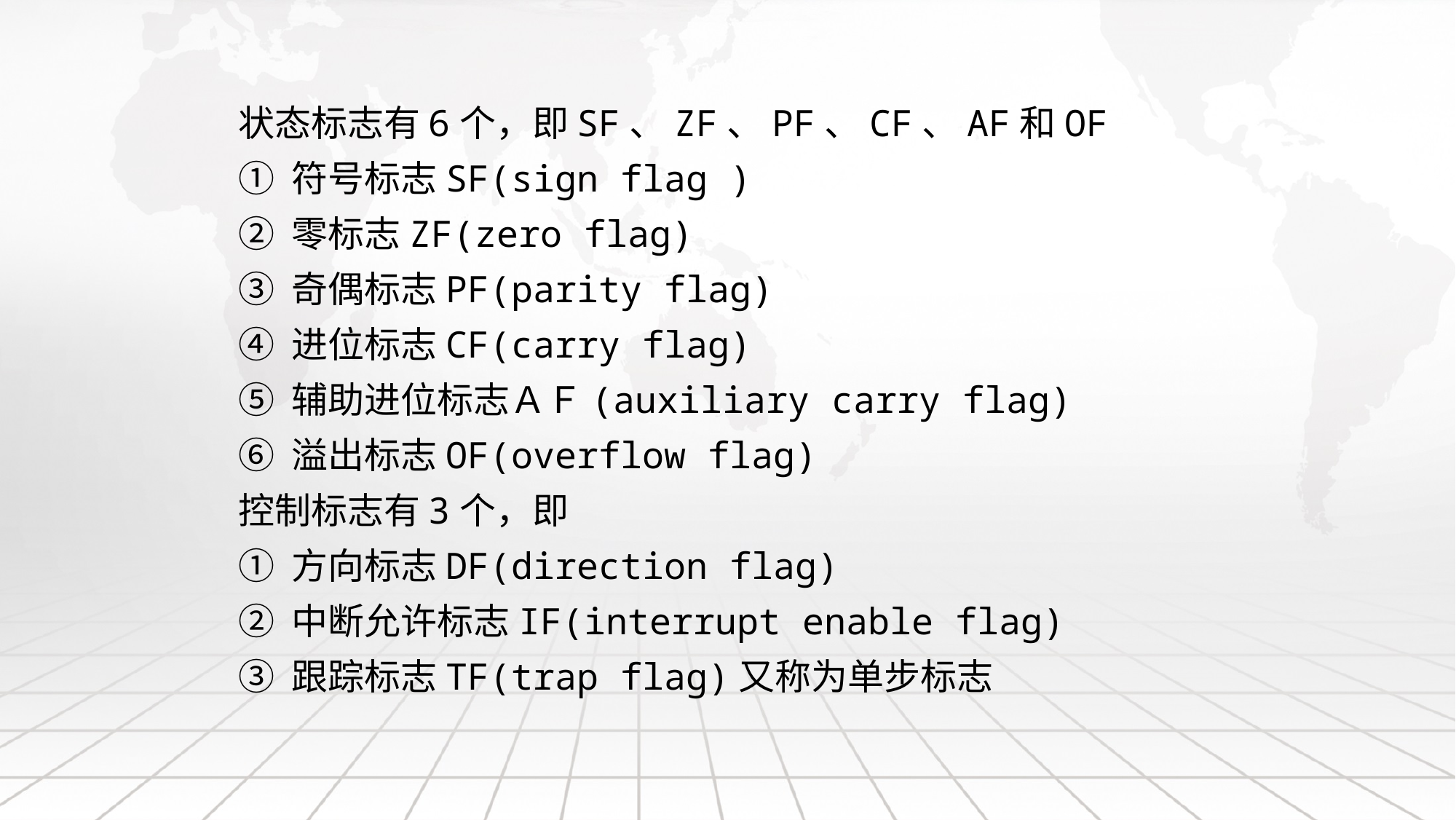

状态标志有6个，即SF、ZF、PF、CF、AF和OF
① 符号标志SF(sign flag )
② 零标志ZF(zero flag)
③ 奇偶标志PF(parity flag)
④ 进位标志CF(carry flag)
⑤ 辅助进位标志ＡＦ(auxiliary carry flag)
⑥ 溢出标志OF(overflow flag)
控制标志有3个，即
① 方向标志DF(direction flag)
② 中断允许标志IF(interrupt enable flag)
③ 跟踪标志TF(trap flag)又称为单步标志